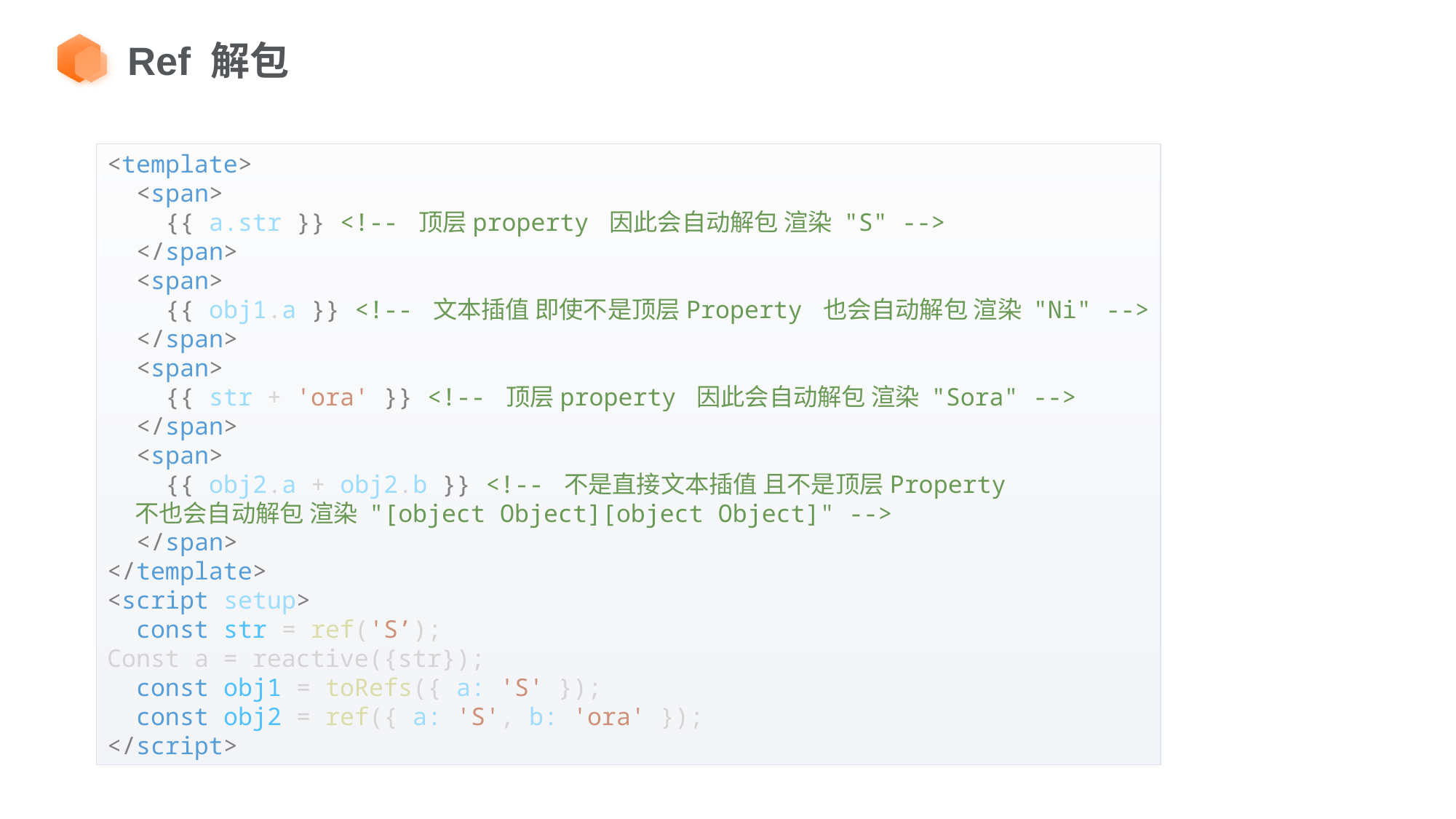

Ref 解包
<template>
  <span>
    {{ a.str }} <!-- 顶层property 因此会自动解包 渲染 "S" -->
  </span>
  <span>
    {{ obj1.a }} <!-- 文本插值 即使不是顶层Property 也会自动解包 渲染 "Ni" -->
  </span>
  <span>
    {{ str + 'ora' }} <!-- 顶层property 因此会自动解包 渲染 "Sora" -->
  </span>
  <span>
    {{ obj2.a + obj2.b }} <!-- 不是直接文本插值 且不是顶层Property
    不也会自动解包 渲染 "[object Object][object Object]" -->
  </span>
</template>
<script setup>
  const str = ref('S’);
Const a = reactive({str});
  const obj1 = toRefs({ a: 'S' });
  const obj2 = ref({ a: 'S', b: 'ora' });
</script>